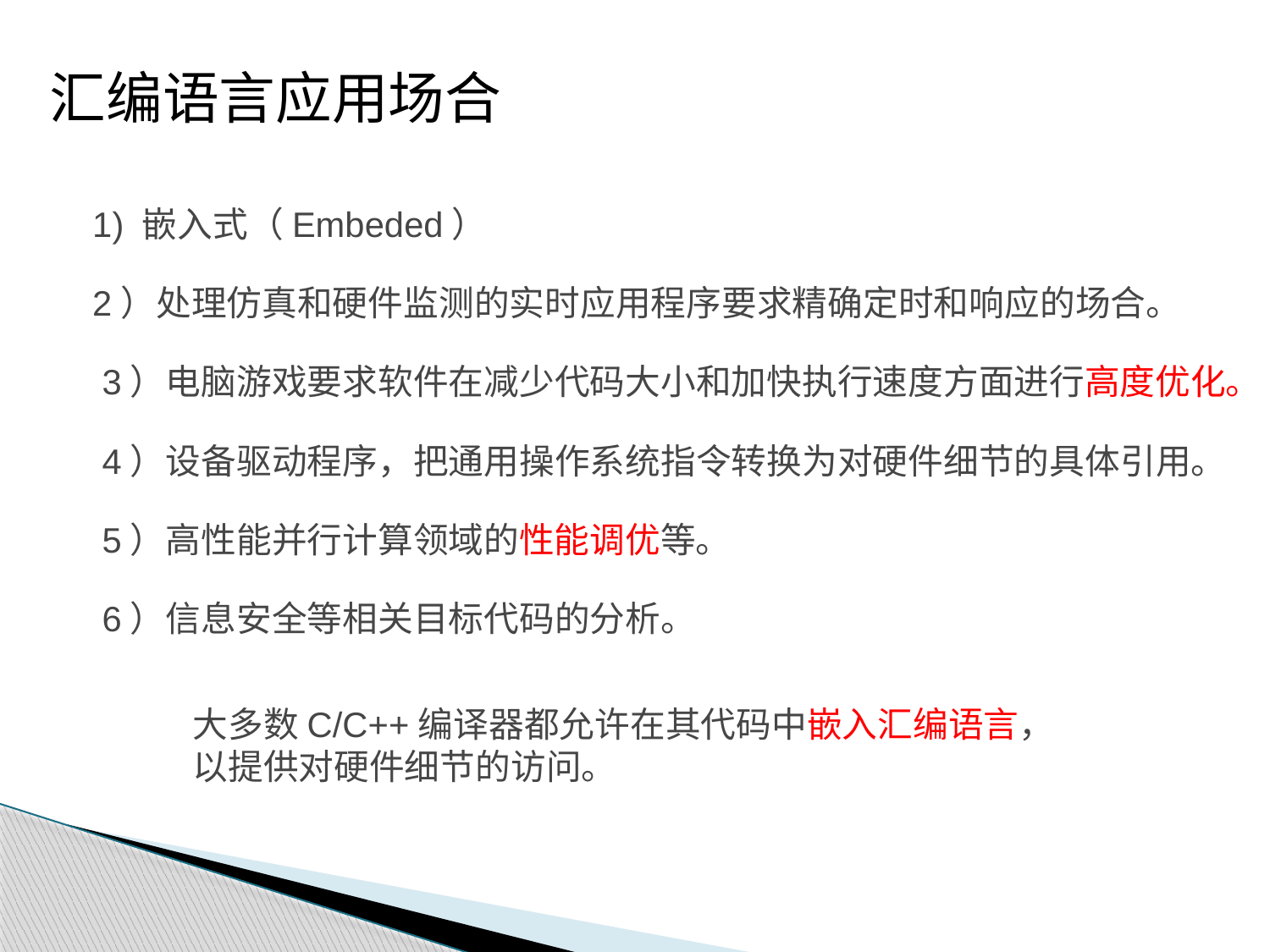

汇编语言应用场合
 1) 嵌入式（Embeded）
 2）处理仿真和硬件监测的实时应用程序要求精确定时和响应的场合。
  3）电脑游戏要求软件在减少代码大小和加快执行速度方面进行高度优化。
  4）设备驱动程序，把通用操作系统指令转换为对硬件细节的具体引用。
  5）高性能并行计算领域的性能调优等。
  6）信息安全等相关目标代码的分析。
大多数C/C++编译器都允许在其代码中嵌入汇编语言，以提供对硬件细节的访问。